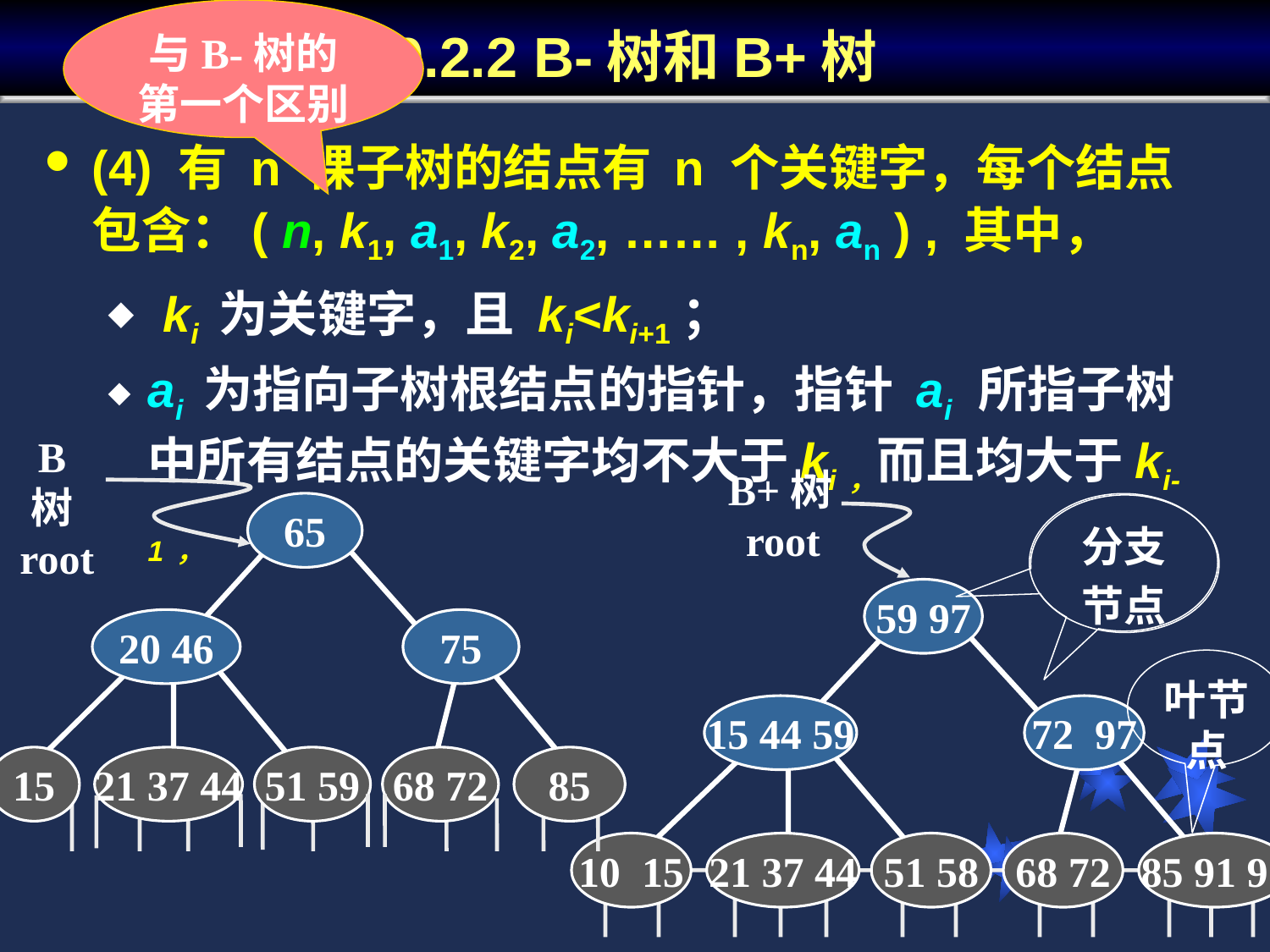

# 9.2.2 B-树和B+树
与B-树的第一个区别
(4) 有 n 棵子树的结点有 n 个关键字，每个结点包含：( n, k1, a1, k2, a2, …… , kn, an ) , 其中，
 ki 为关键字，且 ki<ki+1；
ai 为指向子树根结点的指针，指针 ai 所指子树中所有结点的关键字均不大于ki，而且均大于ki-1，

B树root

65

20 46
75

15
21 37 44
51 59
68 72
85

B+树root

59 97

15 44 59
72  97

10  15
21 37 44
51 58
68 72
85 91 97

分支
节点

叶节点